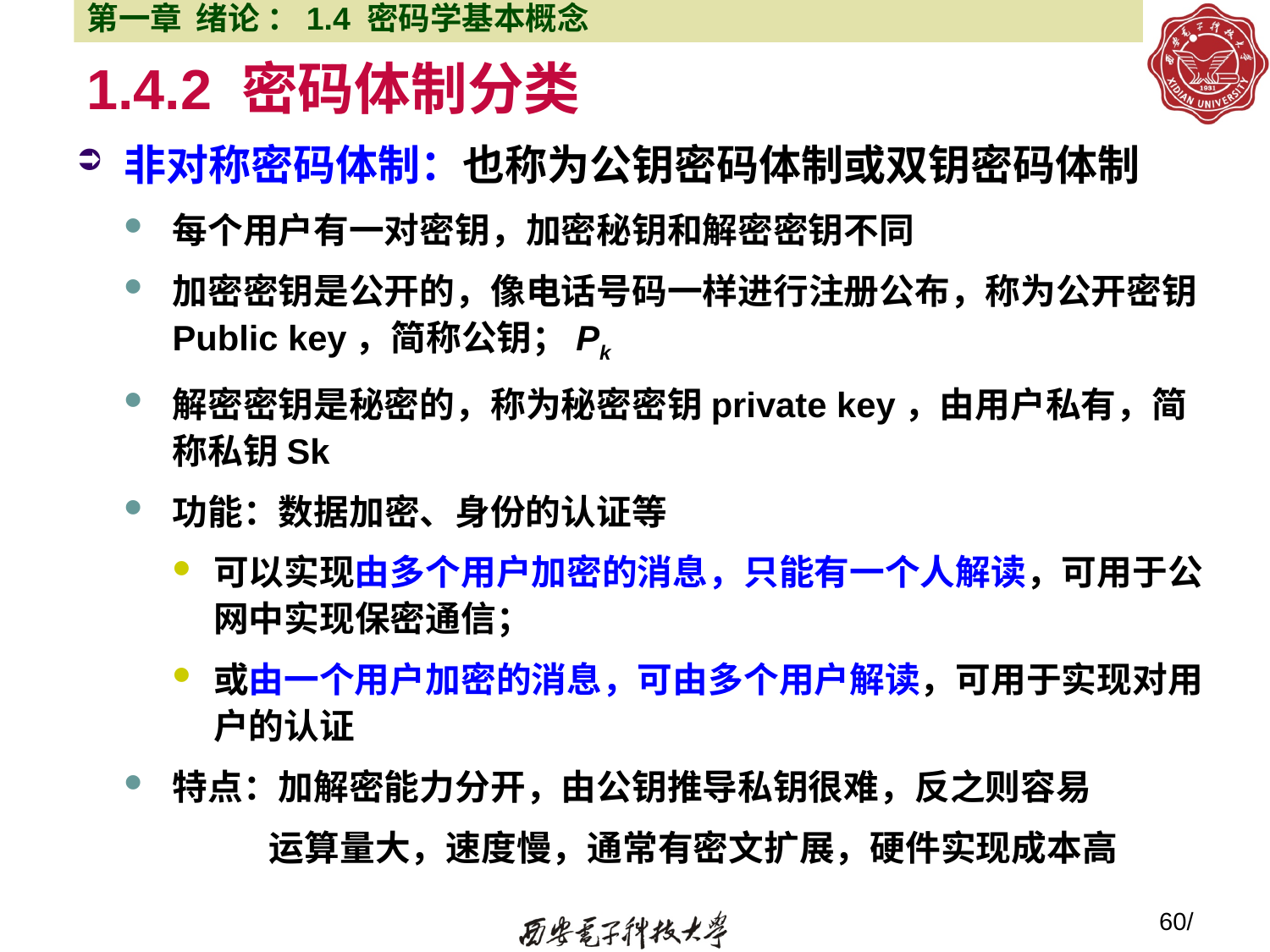

第一章  绪论 ：1.4 密码学基本概念
# 1.4.2 密码体制分类
非对称密码体制：也称为公钥密码体制或双钥密码体制
每个用户有一对密钥，加密秘钥和解密密钥不同
加密密钥是公开的，像电话号码一样进行注册公布，称为公开密钥Public key，简称公钥；Pk
解密密钥是秘密的，称为秘密密钥private key，由用户私有，简称私钥Sk
功能：数据加密、身份的认证等
可以实现由多个用户加密的消息，只能有一个人解读，可用于公网中实现保密通信；
或由一个用户加密的消息，可由多个用户解读，可用于实现对用户的认证
特点：加解密能力分开，由公钥推导私钥很难，反之则容易
                 运算量大，速度慢，通常有密文扩展，硬件实现成本高
60/